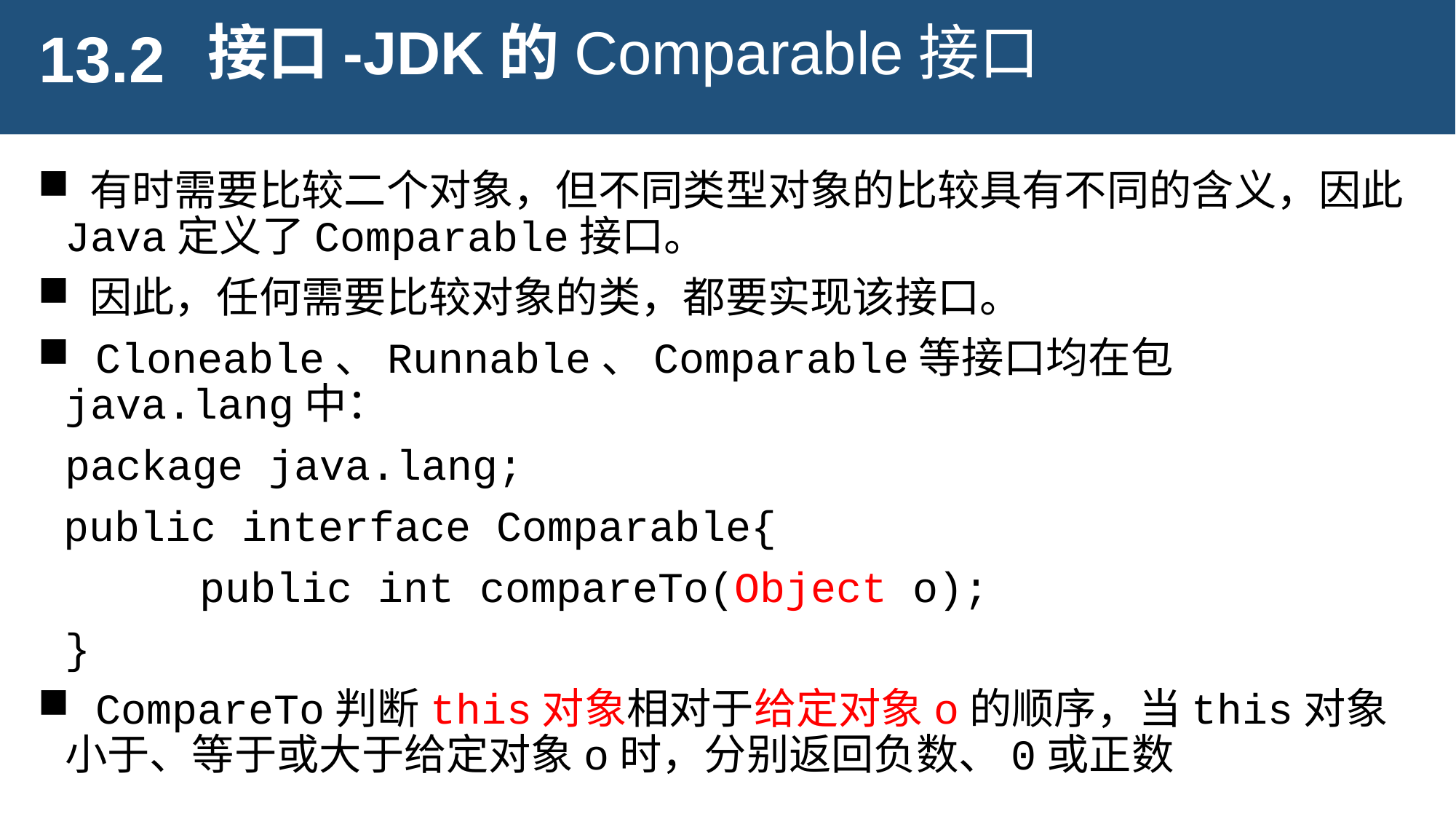

接口-JDK的Comparable接口
13.2
 有时需要比较二个对象，但不同类型对象的比较具有不同的含义，因此Java定义了Comparable接口。
 因此，任何需要比较对象的类，都要实现该接口。
 Cloneable、Runnable、Comparable等接口均在包java.lang中：
	package java.lang;
 public interface Comparable{
		 public int compareTo(Object o);
	}
 CompareTo判断this对象相对于给定对象o的顺序，当this对象小于、等于或大于给定对象o时，分别返回负数、0或正数